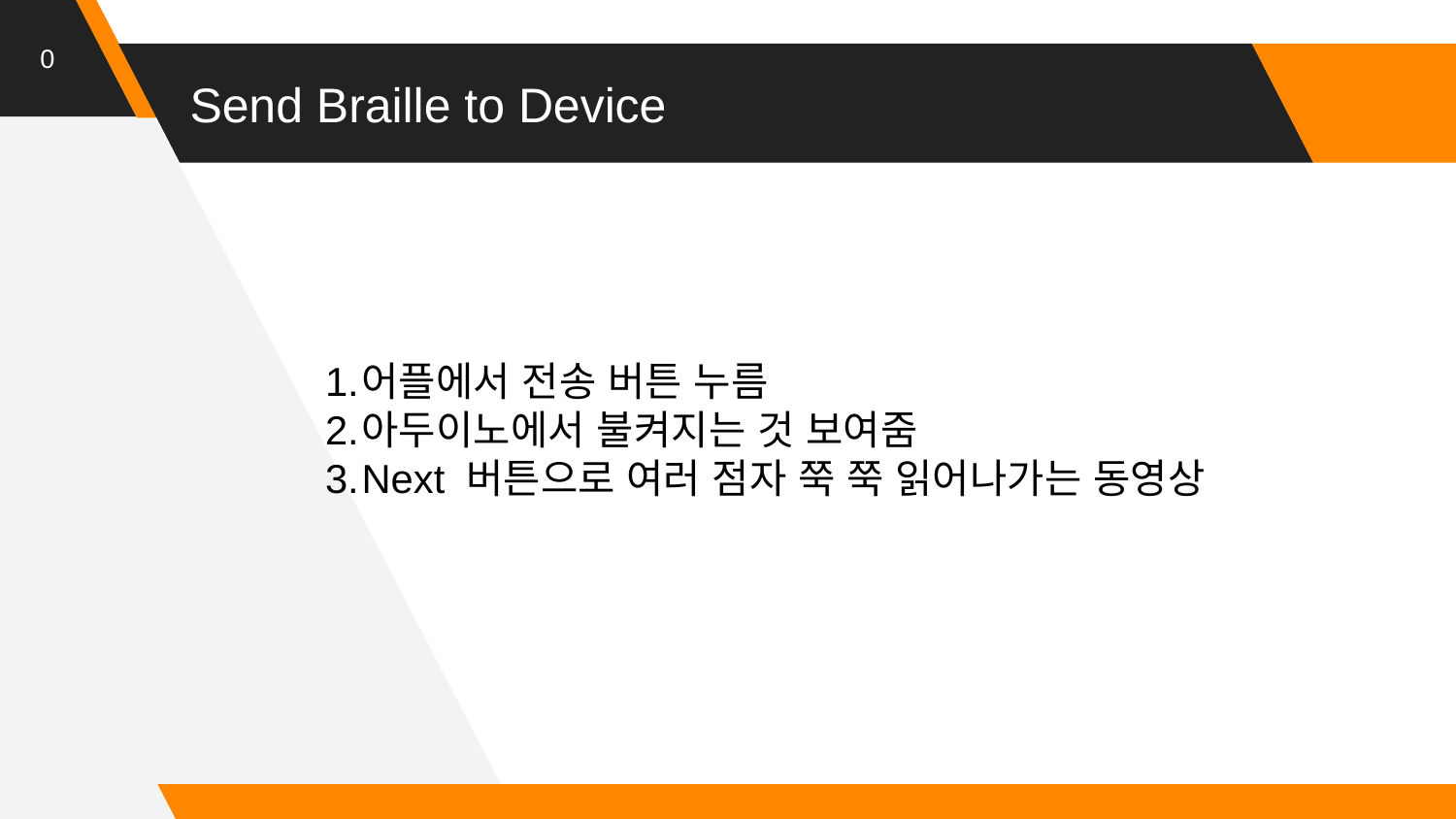

0
Send Braille to Device
어플에서 전송 버튼 누름
아두이노에서 불켜지는 것 보여줌
Next 버튼으로 여러 점자 쭉 쭉 읽어나가는 동영상